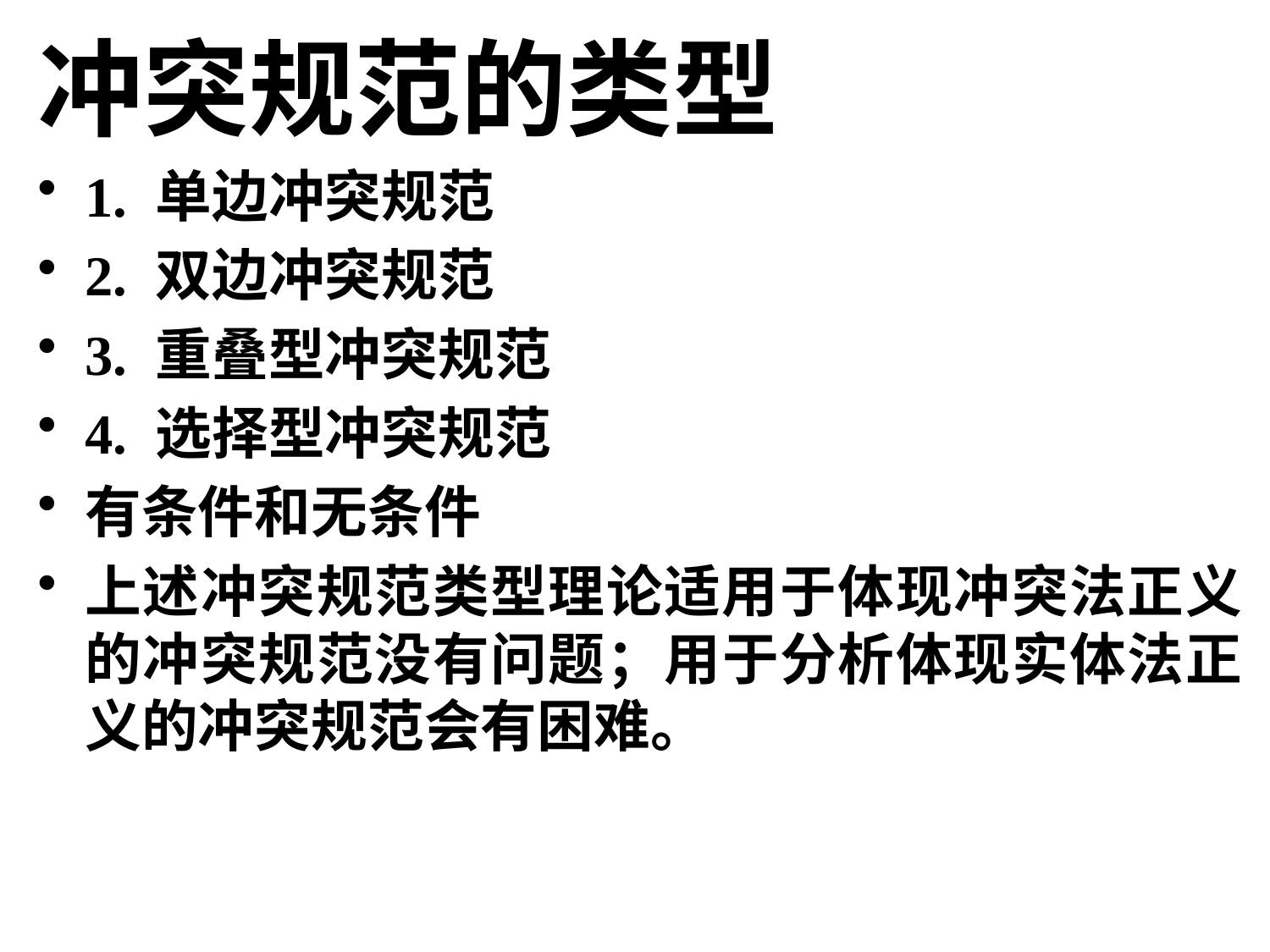

冲突规范的类型
1. 单边冲突规范
2. 双边冲突规范
3. 重叠型冲突规范
4. 选择型冲突规范
有条件和无条件
上述冲突规范类型理论适用于体现冲突法正义的冲突规范没有问题；用于分析体现实体法正义的冲突规范会有困难。